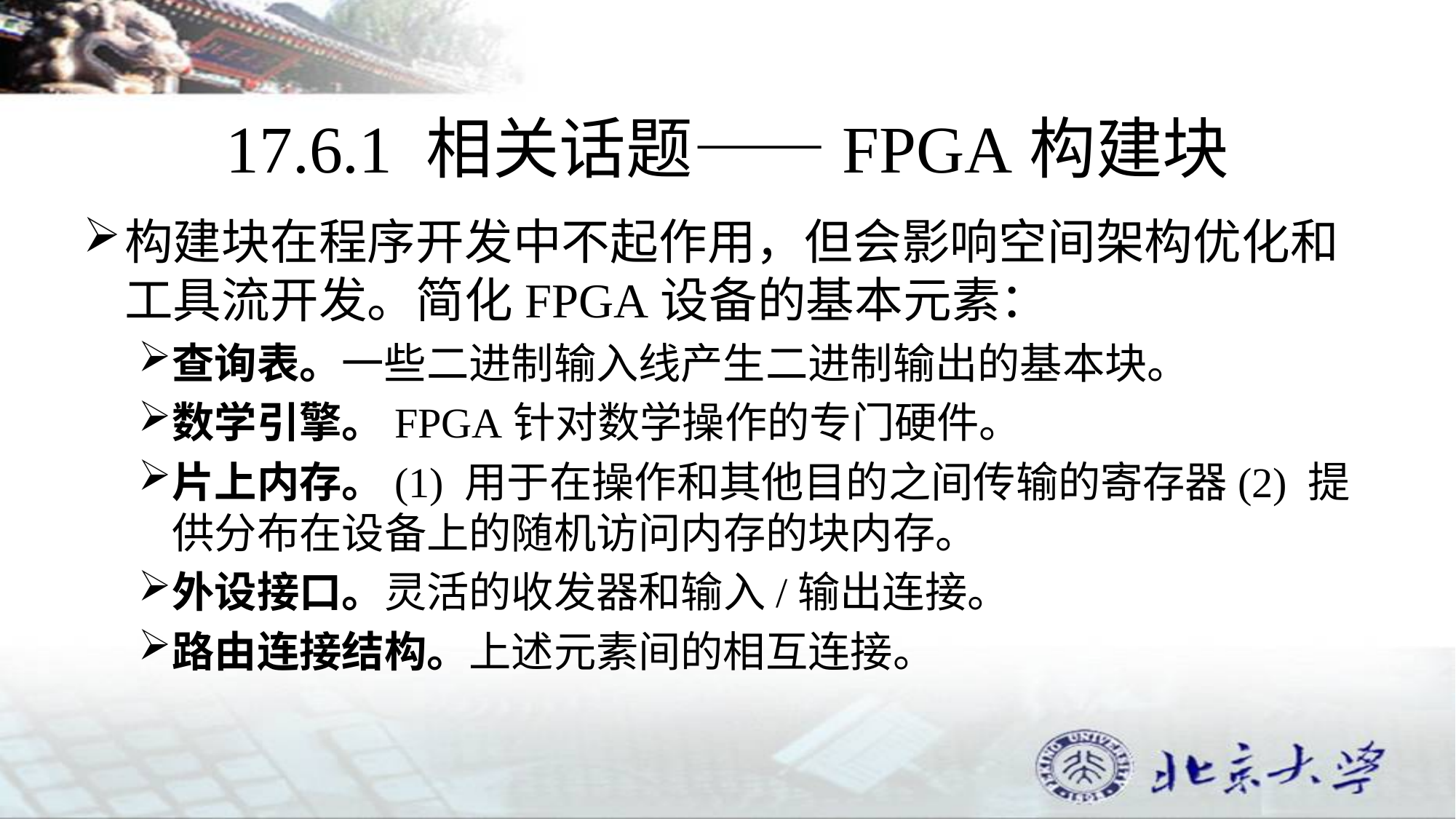

# 17.6.1 相关话题——FPGA构建块
构建块在程序开发中不起作用，但会影响空间架构优化和工具流开发。简化FPGA设备的基本元素：
查询表。一些二进制输入线产生二进制输出的基本块。
数学引擎。FPGA针对数学操作的专门硬件。
片上内存。(1) 用于在操作和其他目的之间传输的寄存器(2) 提供分布在设备上的随机访问内存的块内存。
外设接口。灵活的收发器和输入/输出连接。
路由连接结构。上述元素间的相互连接。